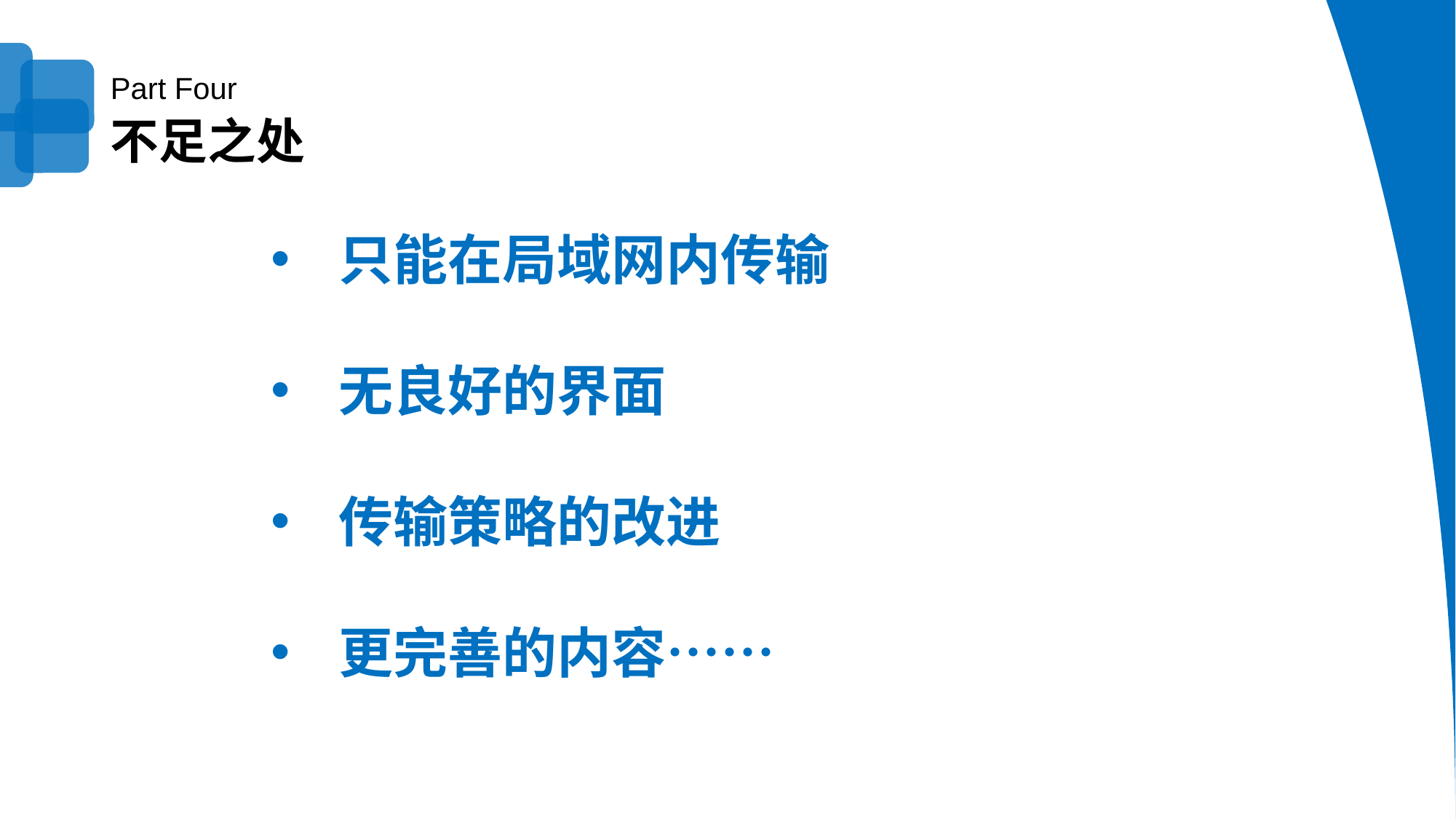

Part Four
不足之处
只能在局域网内传输

无良好的界面

传输策略的改进

更完善的内容……